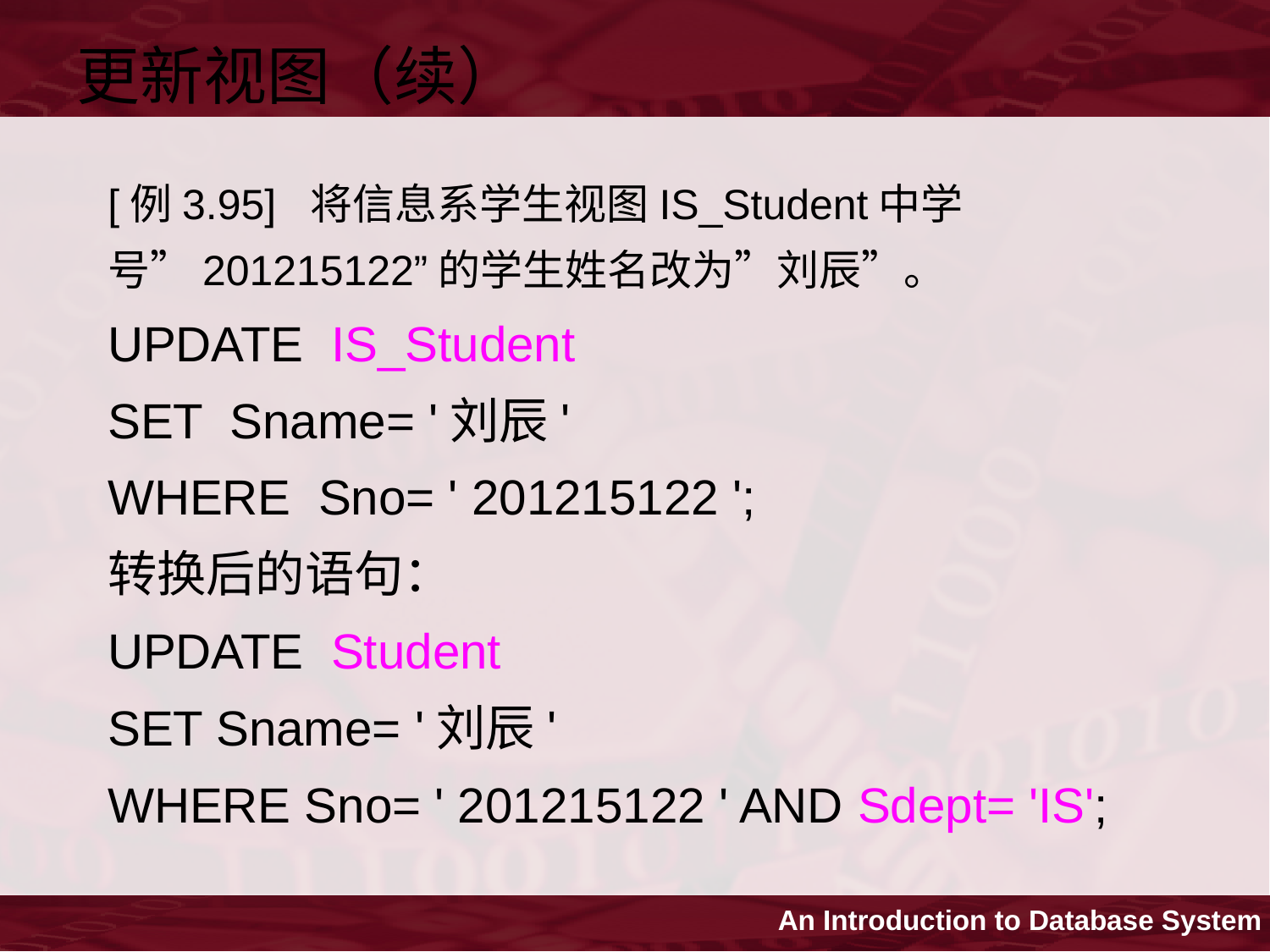

更新视图（续）
[例3.95]  将信息系学生视图IS_Student中学号”201215122”的学生姓名改为”刘辰”。
UPDATE  IS_Student
SET  Sname= '刘辰'
WHERE  Sno= ' 201215122 ';
转换后的语句：
UPDATE  Student
SET Sname= '刘辰'
WHERE Sno= ' 201215122 ' AND Sdept= 'IS';